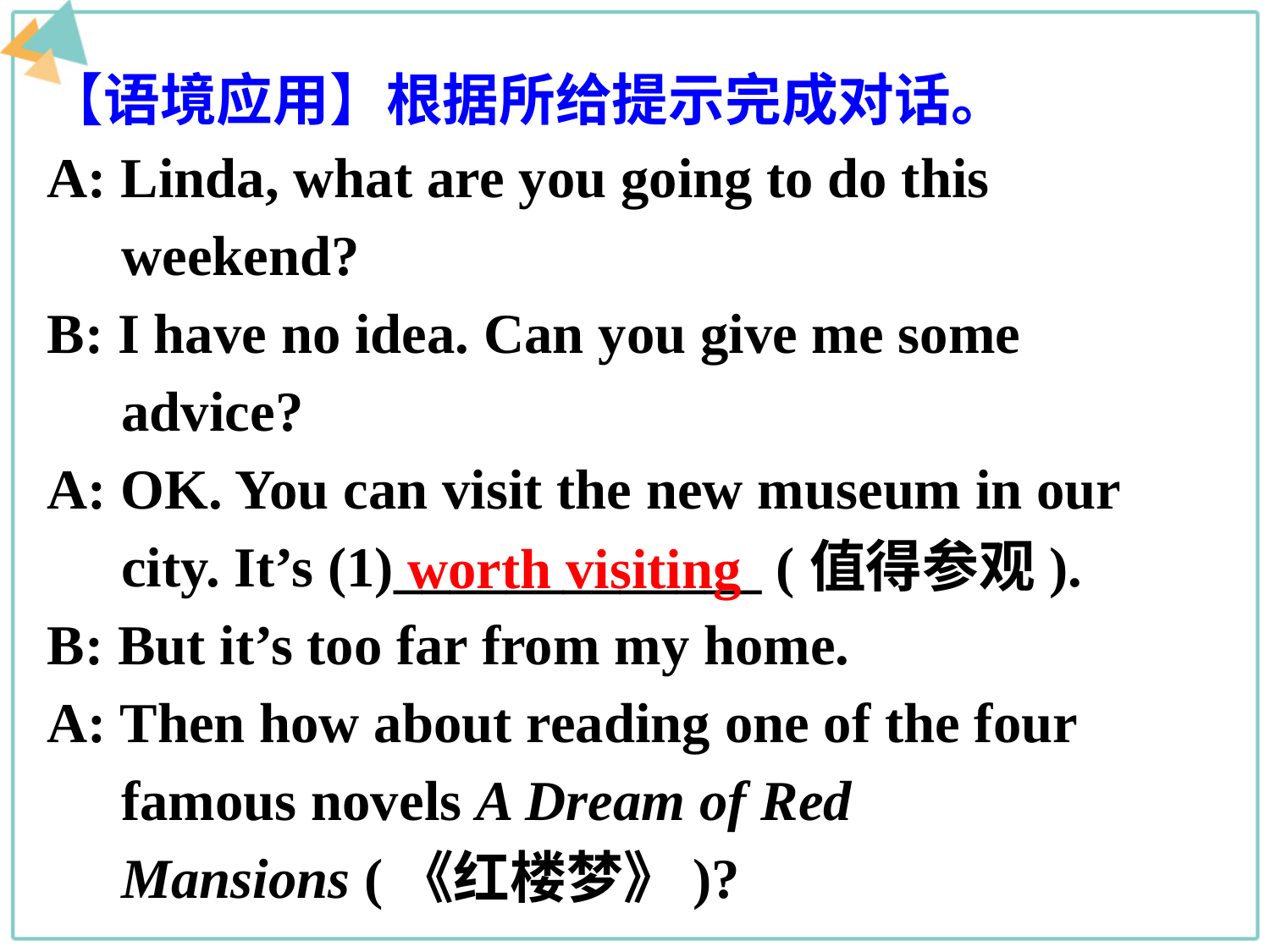

【语境应用】根据所给提示完成对话。
A: Linda, what are you going to do this weekend?
B: I have no idea. Can you give me some advice?
A: OK. You can visit the new museum in our city. It’s (1)_____________ (值得参观).
B: But it’s too far from my home.
A: Then how about reading one of the four famous novels A Dream of Red Mansions (《红楼梦》)?
worth visiting